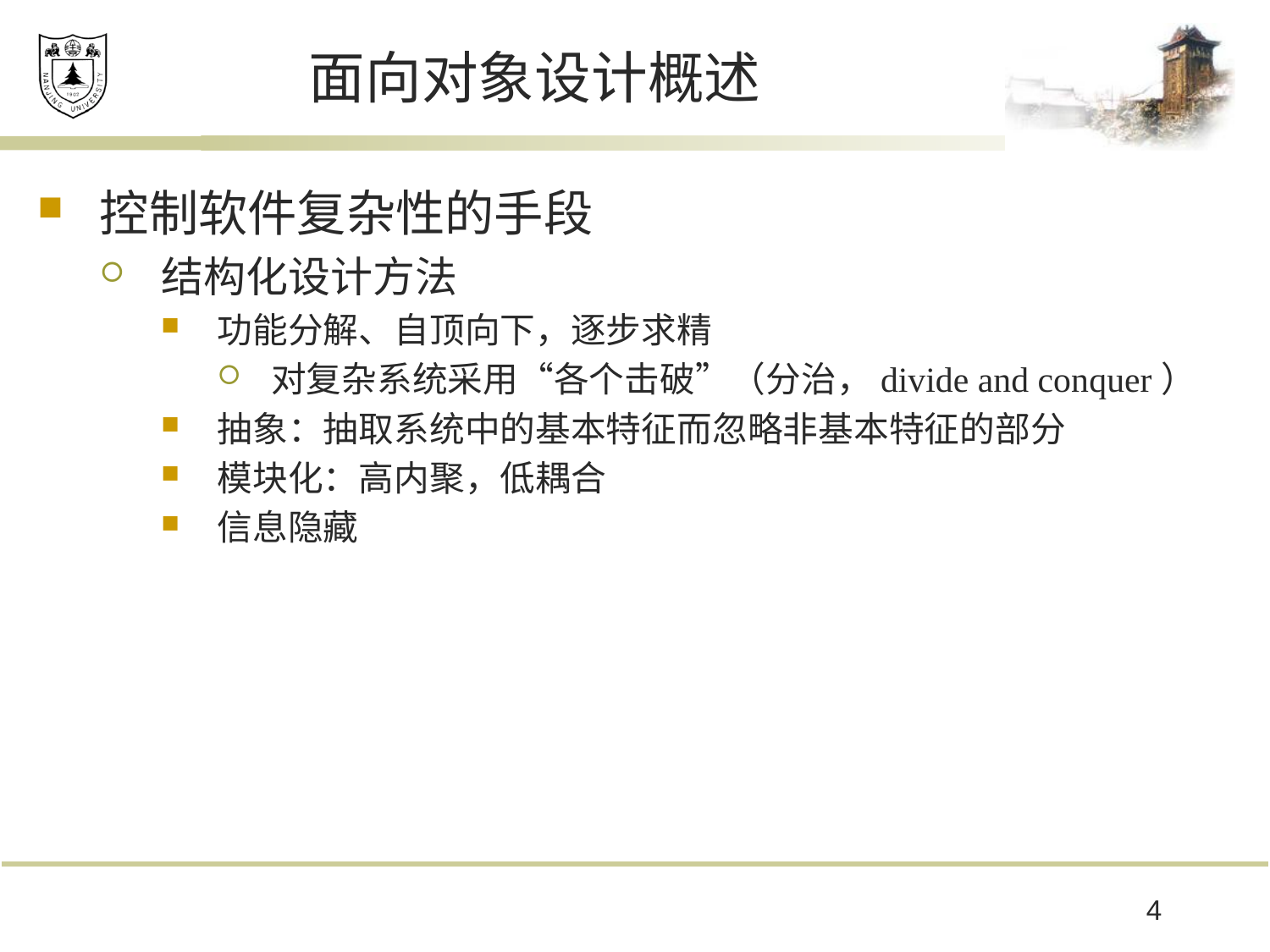

# 面向对象设计概述
控制软件复杂性的手段
结构化设计方法
功能分解、自顶向下，逐步求精
对复杂系统采用“各个击破”（分治，divide and conquer）
抽象：抽取系统中的基本特征而忽略非基本特征的部分
模块化：高内聚，低耦合
信息隐藏

4